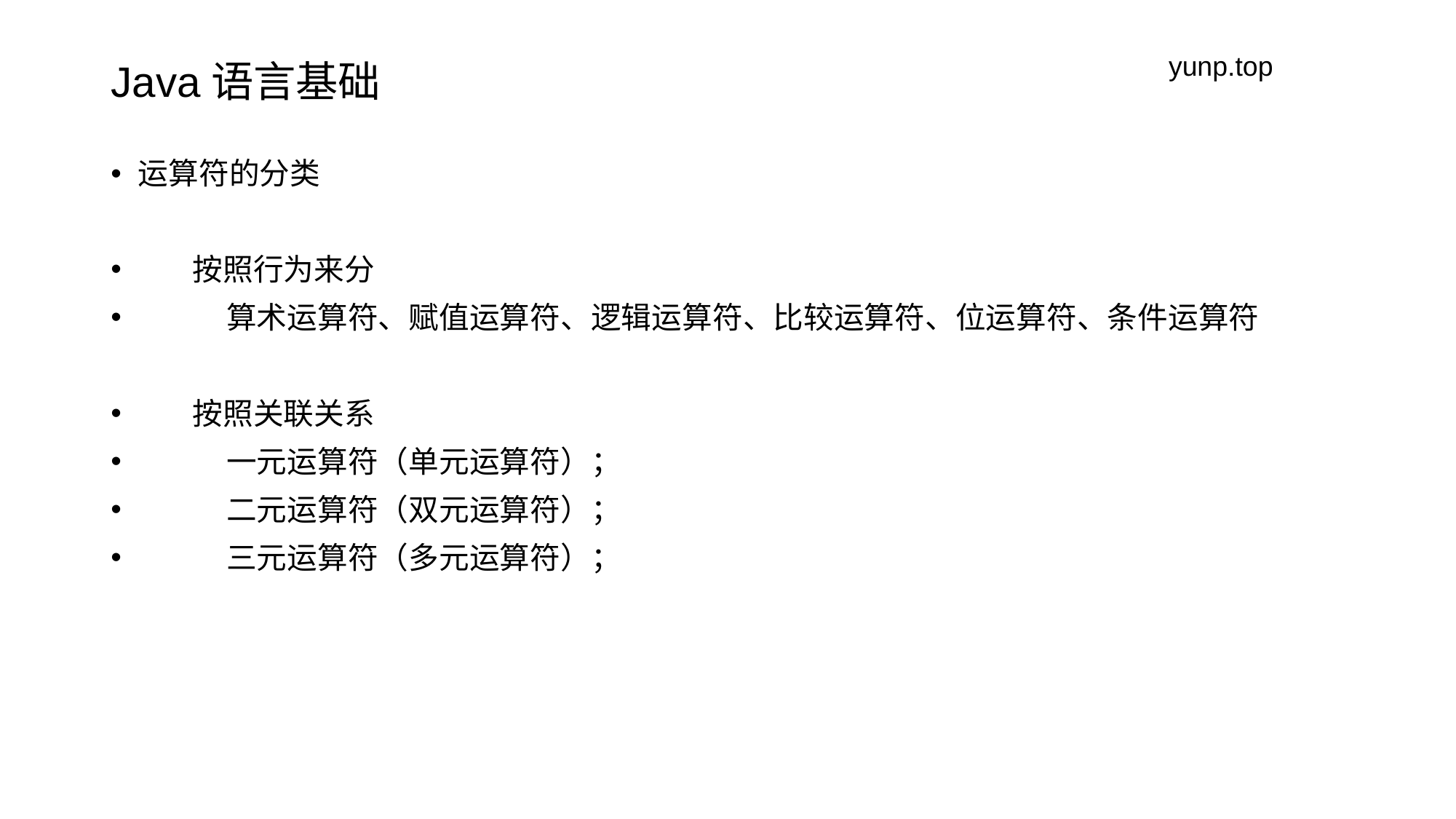

# Java语言基础
yunp.top
运算符的分类

       按照行为来分
            算术运算符、赋值运算符、逻辑运算符、比较运算符、位运算符、条件运算符

       按照关联关系
            一元运算符（单元运算符）；
            二元运算符（双元运算符）；
            三元运算符（多元运算符）；